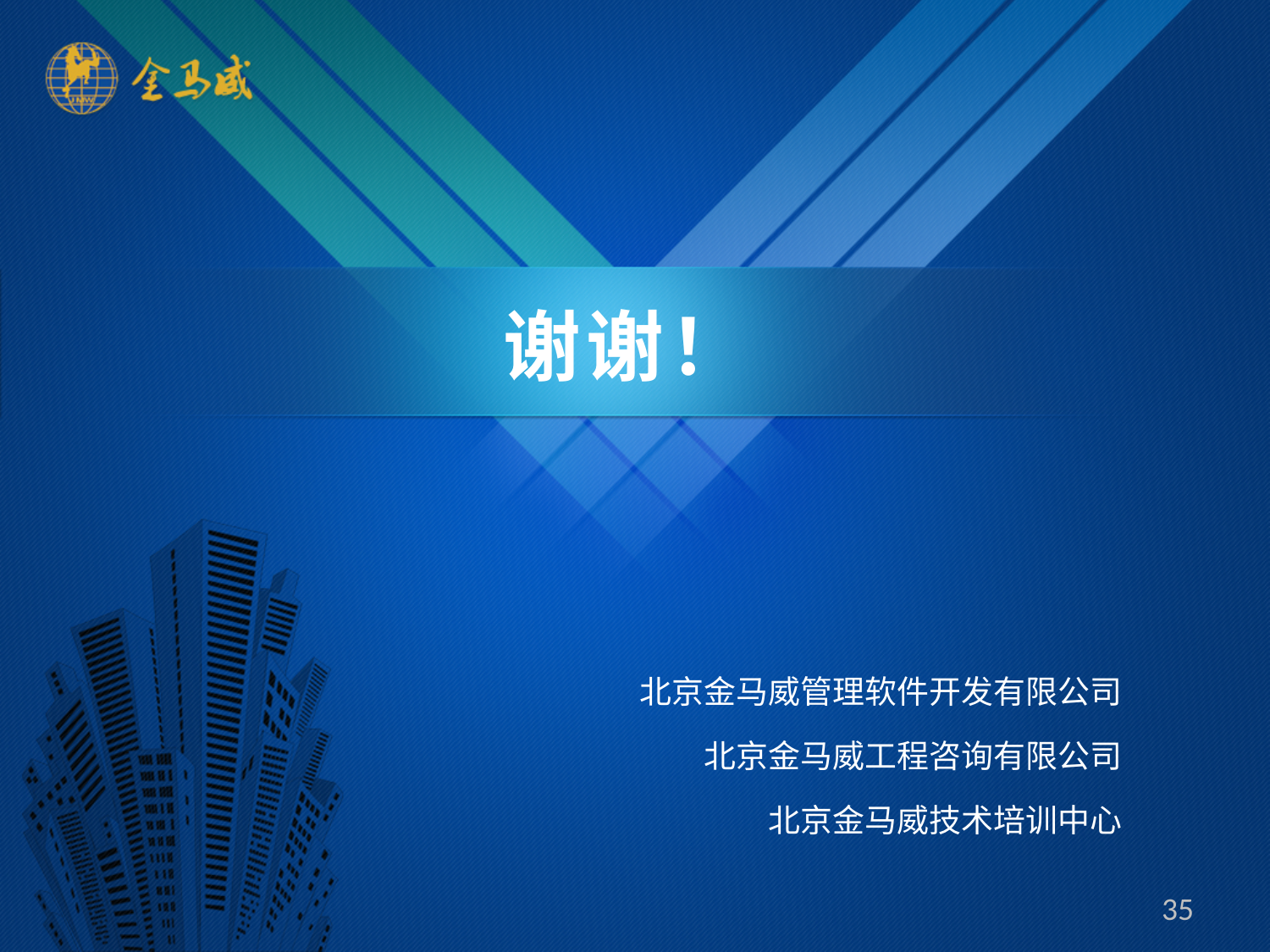

# 谢谢！
北京金马威管理软件开发有限公司
北京金马威工程咨询有限公司
北京金马威技术培训中心
35